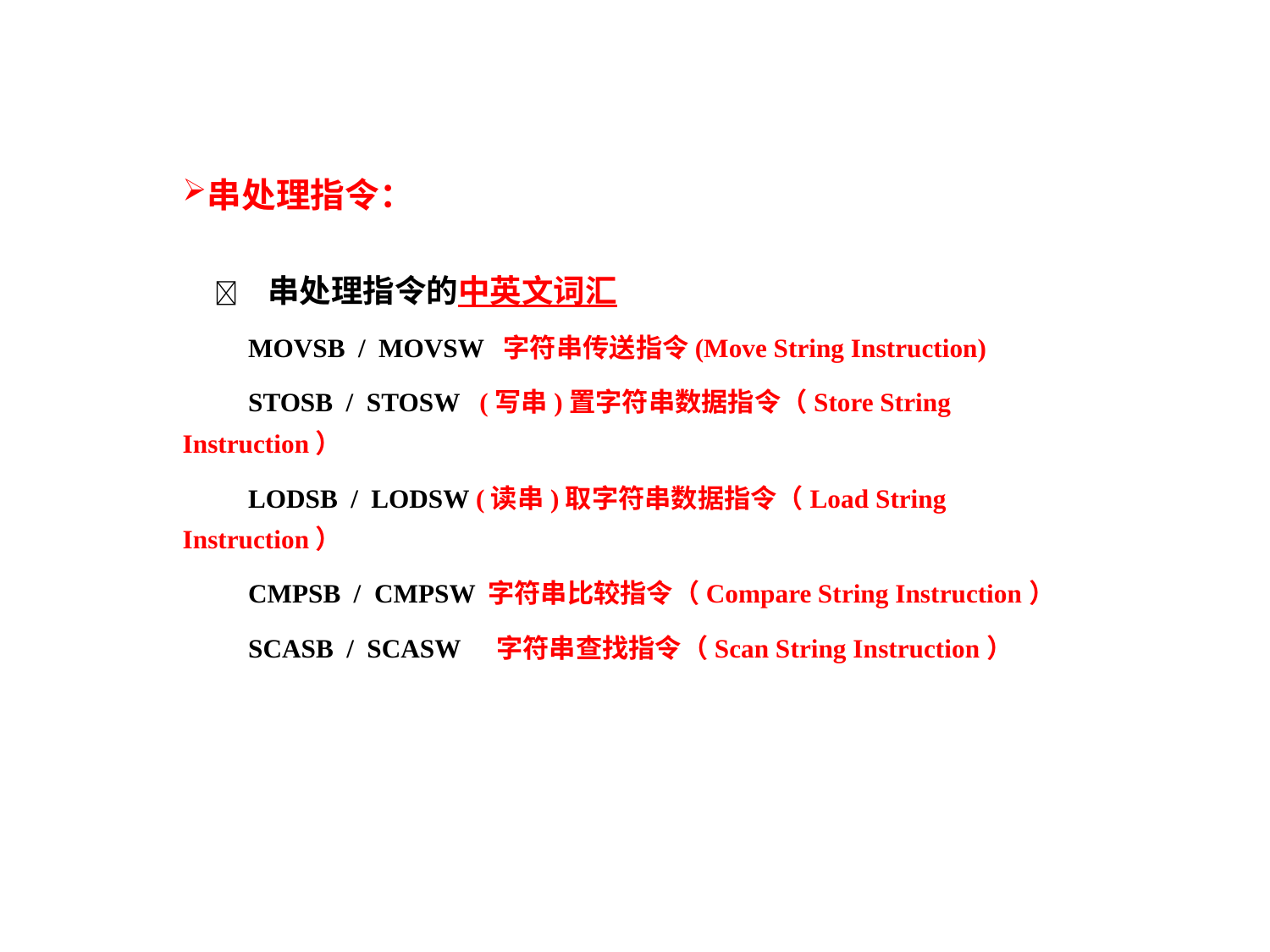

串处理指令：

      •    串处理指令的中英文词汇
          MOVSB  /  MOVSW  字符串传送指令(Move String Instruction)
          STOSB  /  STOSW   (写串)置字符串数据指令（Store String Instruction）
          LODSB  /  LODSW (读串)取字符串数据指令（Load String Instruction）
          CMPSB  /  CMPSW 字符串比较指令（Compare String Instruction）
          SCASB  /  SCASW     字符串查找指令（Scan String Instruction）